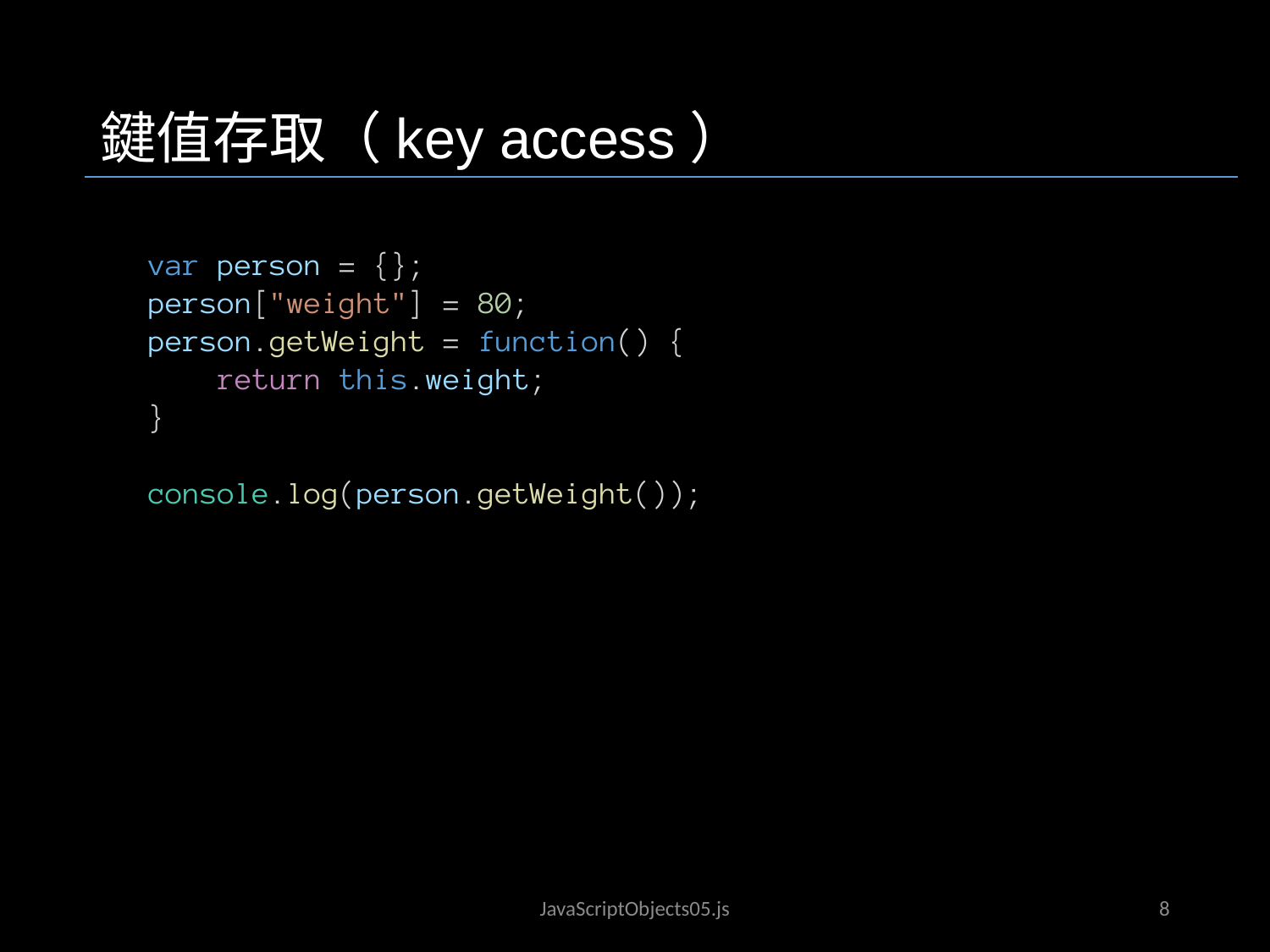

鍵值存取（key access）
var person = {};
person["weight"] = 80;
person.getWeight = function() {
    return this.weight;
}
console.log(person.getWeight());
JavaScriptObjects02.js
JavaScriptObjects05.js
8